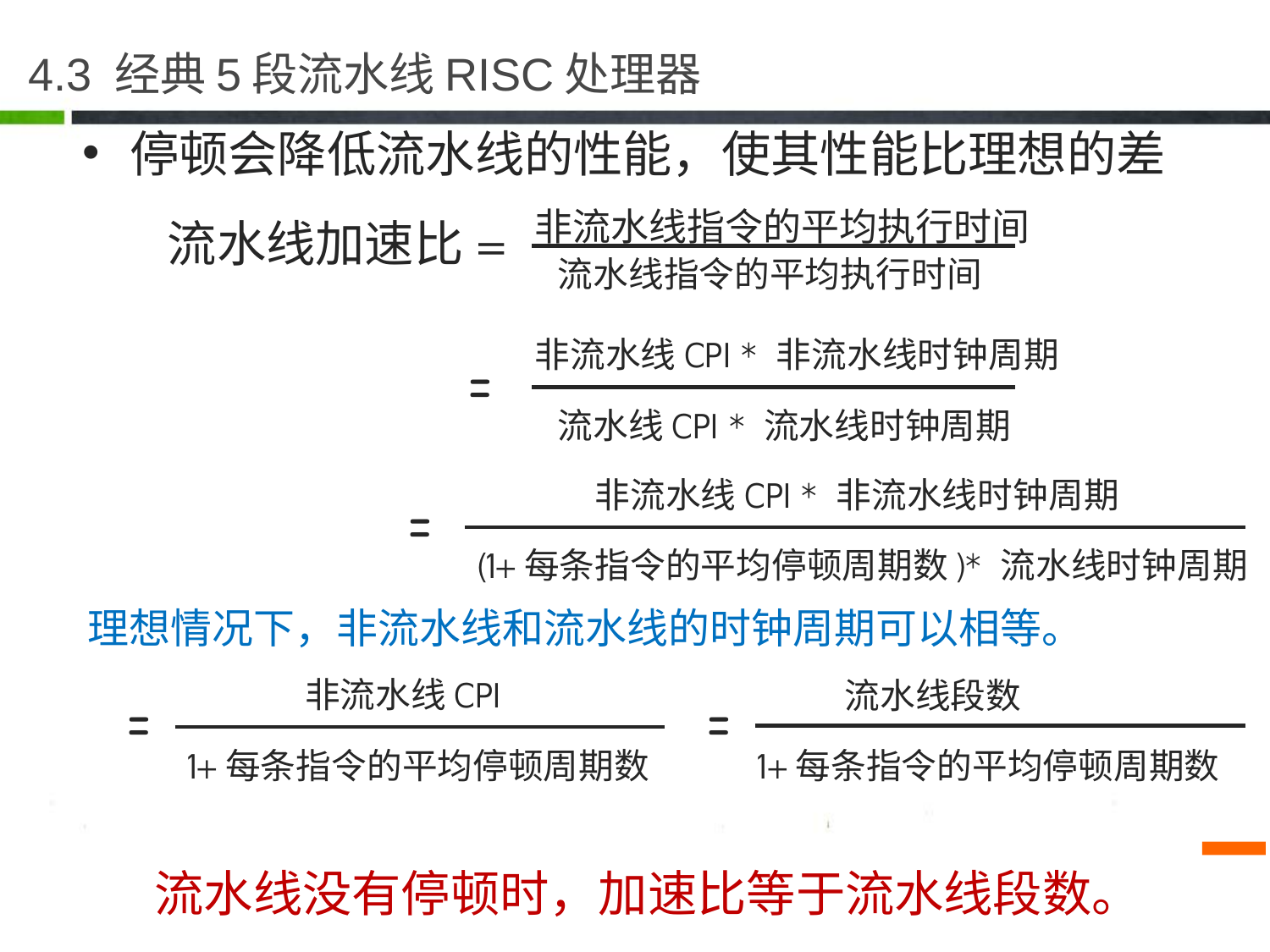

4.3 经典5段流水线RISC处理器
停顿会降低流水线的性能，使其性能比理想的差

非流水线指令的平均执行时间
流水线加速比=

流水线指令的平均执行时间
非流水线CPI * 非流水线时钟周期
=

流水线CPI * 流水线时钟周期
非流水线CPI * 非流水线时钟周期
=

(1+每条指令的平均停顿周期数)* 流水线时钟周期
理想情况下，非流水线和流水线的时钟周期可以相等。

非流水线CPI
流水线段数
=

=

1+每条指令的平均停顿周期数
1+每条指令的平均停顿周期数
63
流水线没有停顿时，加速比等于流水线段数。